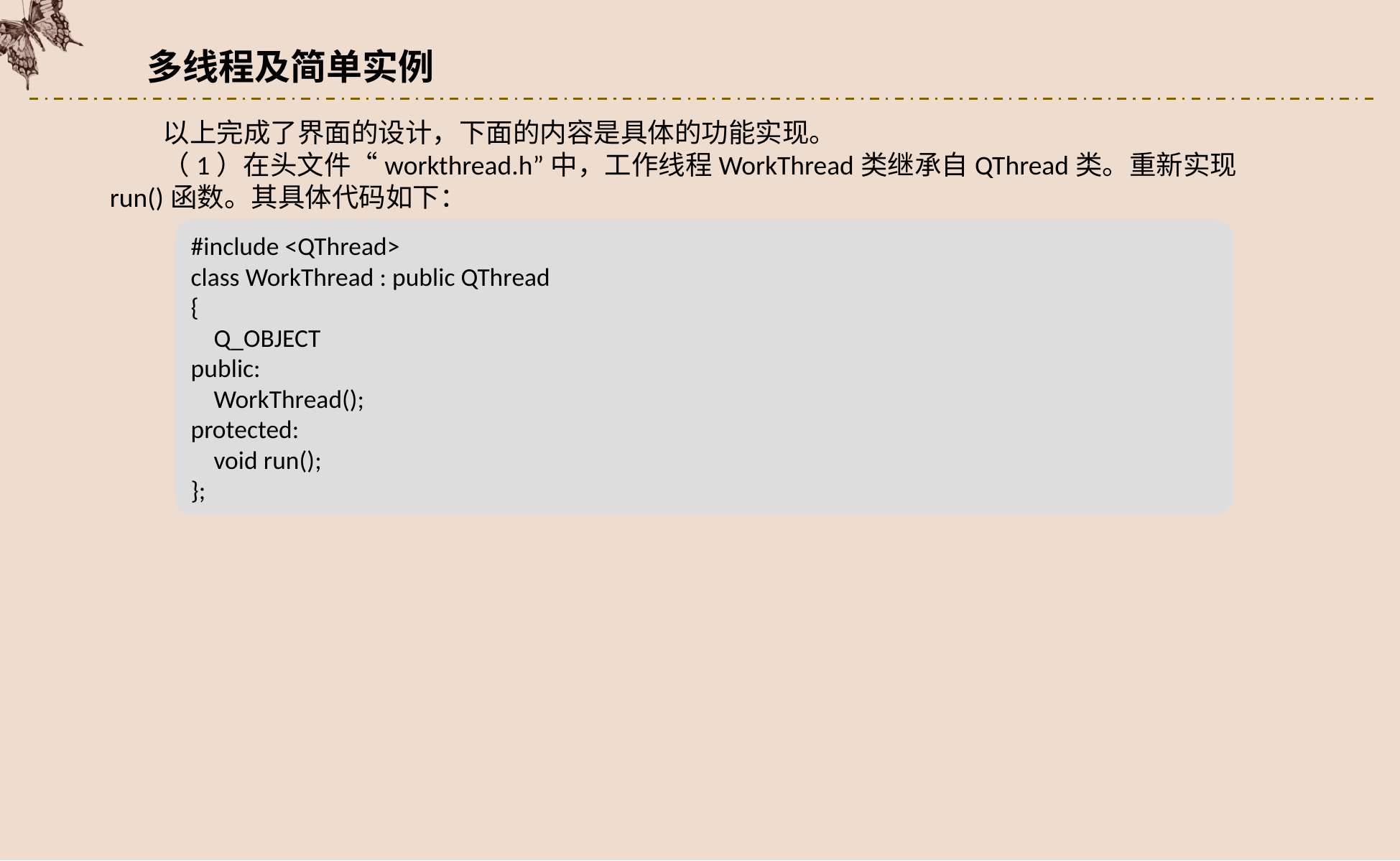

多线程及简单实例
以上完成了界面的设计，下面的内容是具体的功能实现。
（1）在头文件“workthread.h”中，工作线程WorkThread类继承自QThread类。重新实现run()函数。其具体代码如下：
#include <QThread>
class WorkThread : public QThread
{
    Q_OBJECT
public:
    WorkThread();
protected:
    void run();
};